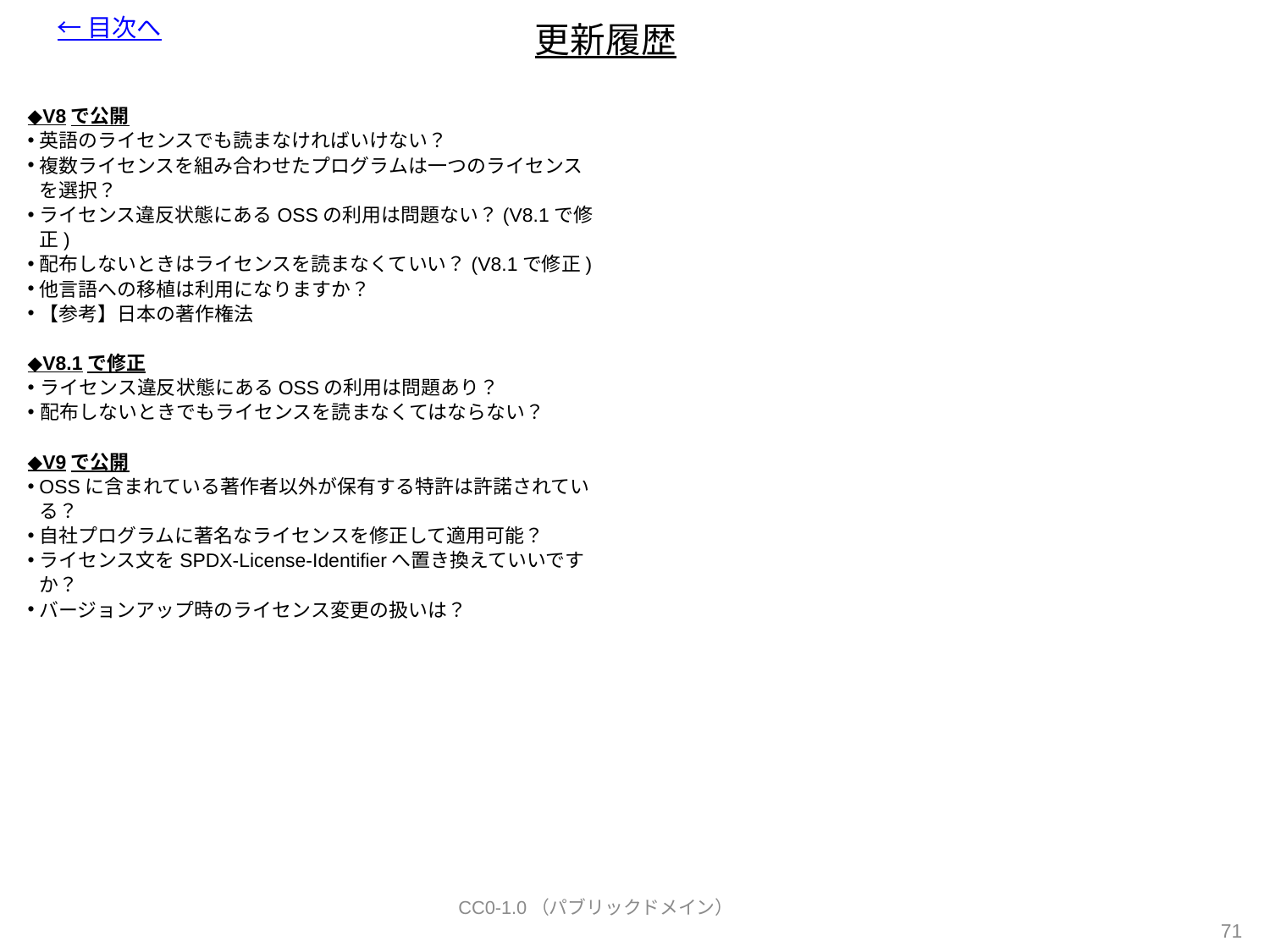

← 目次へ
# 更新履歴

◆V8で公開
英語のライセンスでも読まなければいけない？
複数ライセンスを組み合わせたプログラムは一つのライセンスを選択？
ライセンス違反状態にあるOSSの利用は問題ない？(V8.1で修正)
配布しないときはライセンスを読まなくていい？(V8.1で修正)
他言語への移植は利用になりますか？
【参考】日本の著作権法

◆V8.1で修正
ライセンス違反状態にあるOSSの利用は問題あり？
配布しないときでもライセンスを読まなくてはならない？

◆V9で公開
OSSに含まれている著作者以外が保有する特許は許諾されている？
自社プログラムに著名なライセンスを修正して適用可能？
ライセンス文をSPDX-License-Identifierへ置き換えていいですか？
バージョンアップ時のライセンス変更の扱いは？

CC0-1.0（パブリックドメイン）
71